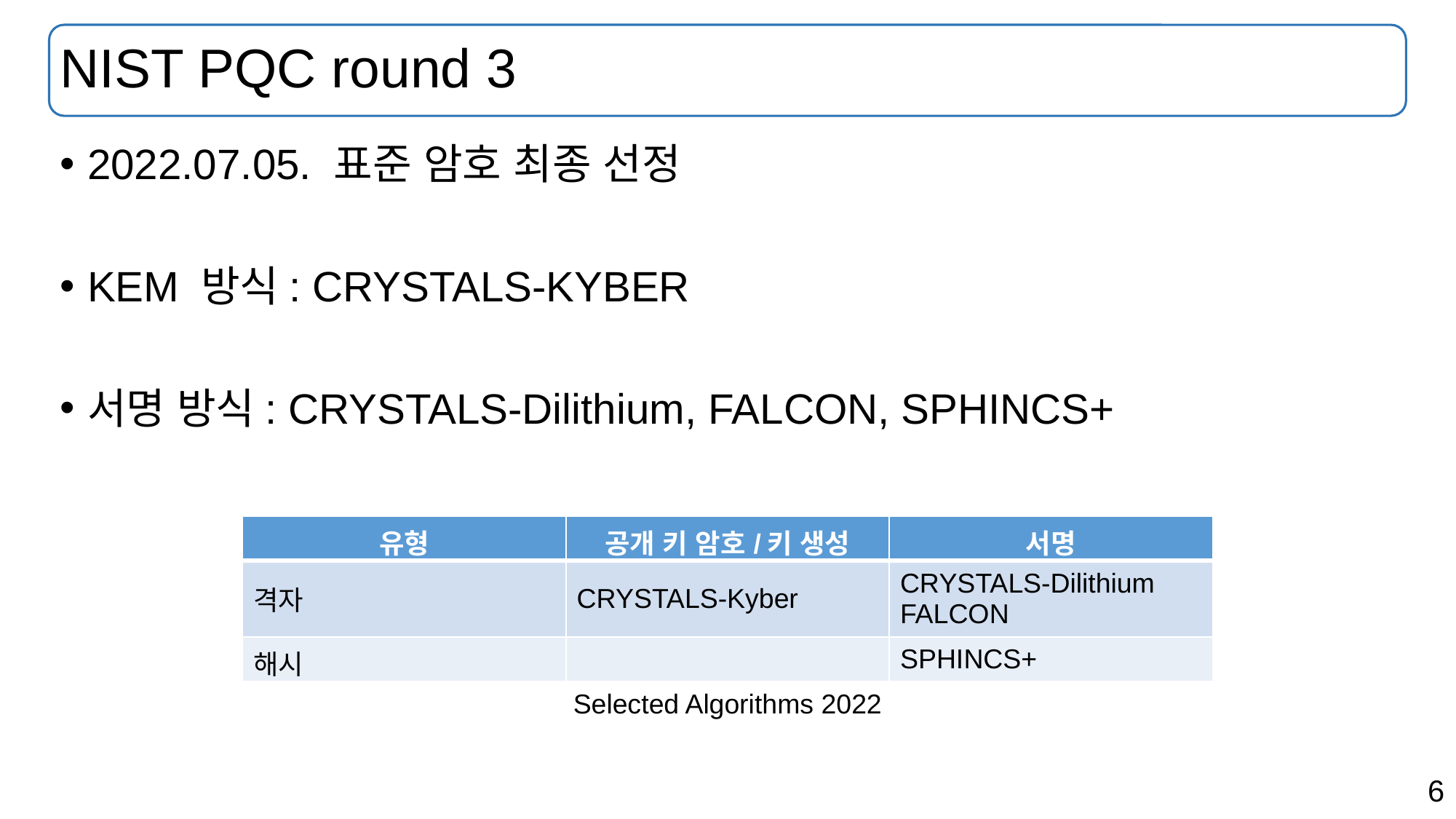

# NIST PQC round 3
2022.07.05. 표준 암호 최종 선정

KEM 방식: CRYSTALS-KYBER

서명 방식: CRYSTALS-Dilithium, FALCON, SPHINCS+

| 유형 | 공개 키 암호/키 생성 | 서명 |
| --- | --- | --- |
| 격자 | CRYSTALS-Kyber | CRYSTALS-Dilithium FALCON |
| 해시 |  | SPHINCS+ |
Selected Algorithms 2022